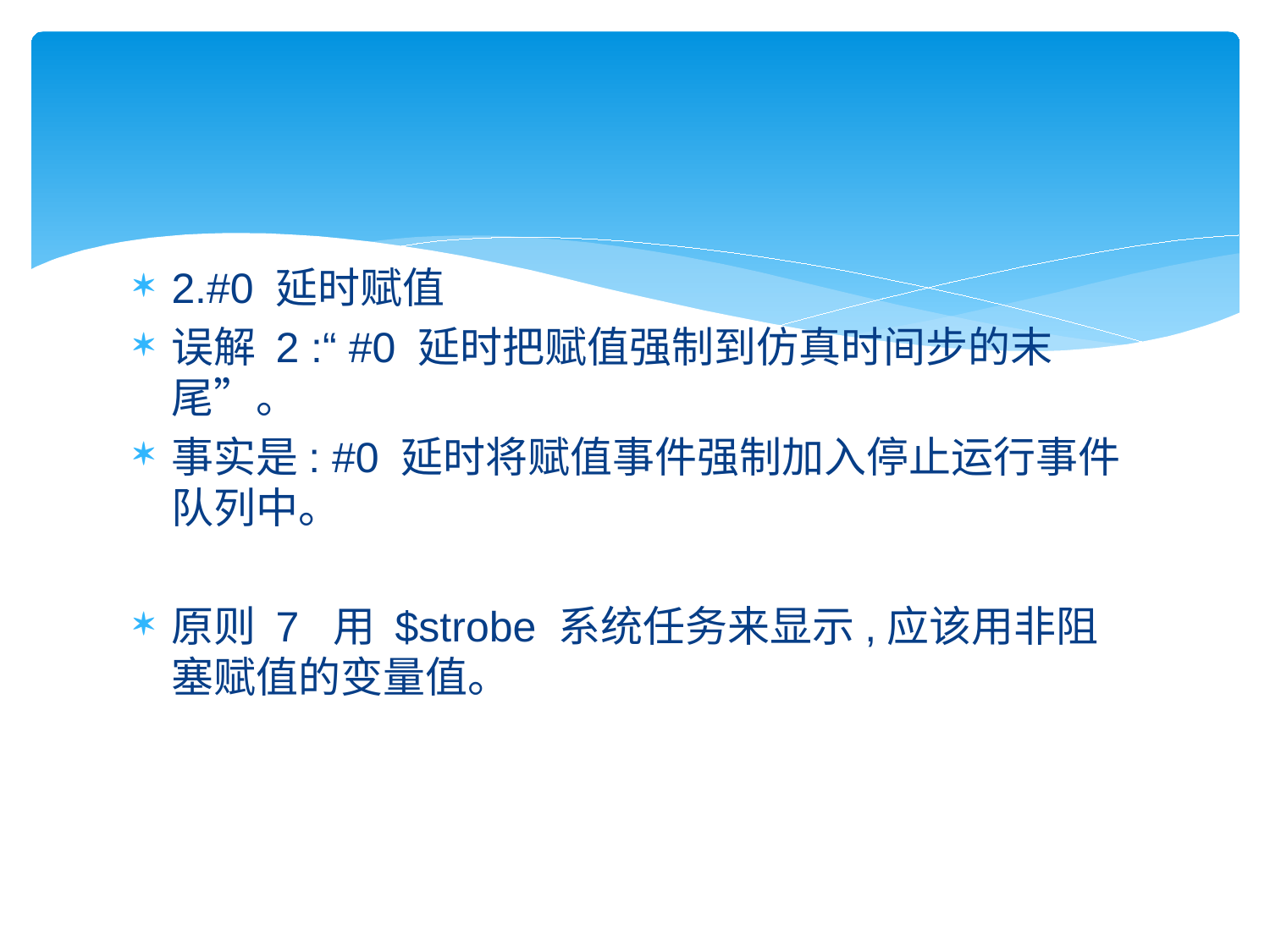

#
2.#0 延时赋值
误解 2 :“ #0 延时把赋值强制到仿真时间步的末尾”。
事实是: #0 延时将赋值事件强制加入停止运行事件队列中。

原则 7  用 $strobe 系统任务来显示,应该用非阻塞赋值的变量值。